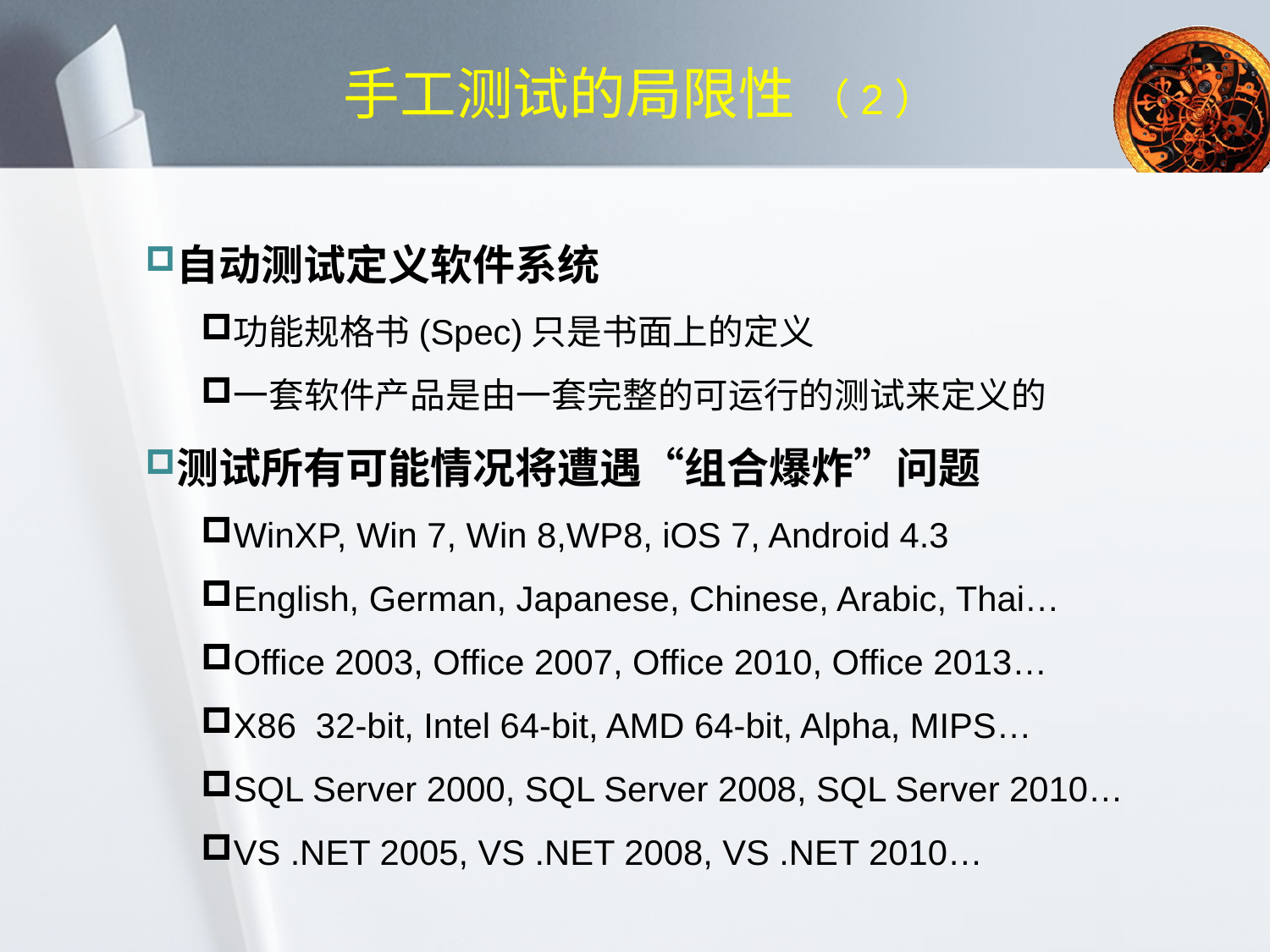

# 手工测试的局限性 （2）
自动测试定义软件系统
功能规格书(Spec)只是书面上的定义
一套软件产品是由一套完整的可运行的测试来定义的
测试所有可能情况将遭遇“组合爆炸”问题
WinXP, Win 7, Win 8,WP8, iOS 7, Android 4.3
English, German, Japanese, Chinese, Arabic, Thai…
Office 2003, Office 2007, Office 2010, Office 2013…
X86  32-bit, Intel 64-bit, AMD 64-bit, Alpha, MIPS…
SQL Server 2000, SQL Server 2008, SQL Server 2010…
VS .NET 2005, VS .NET 2008, VS .NET 2010…